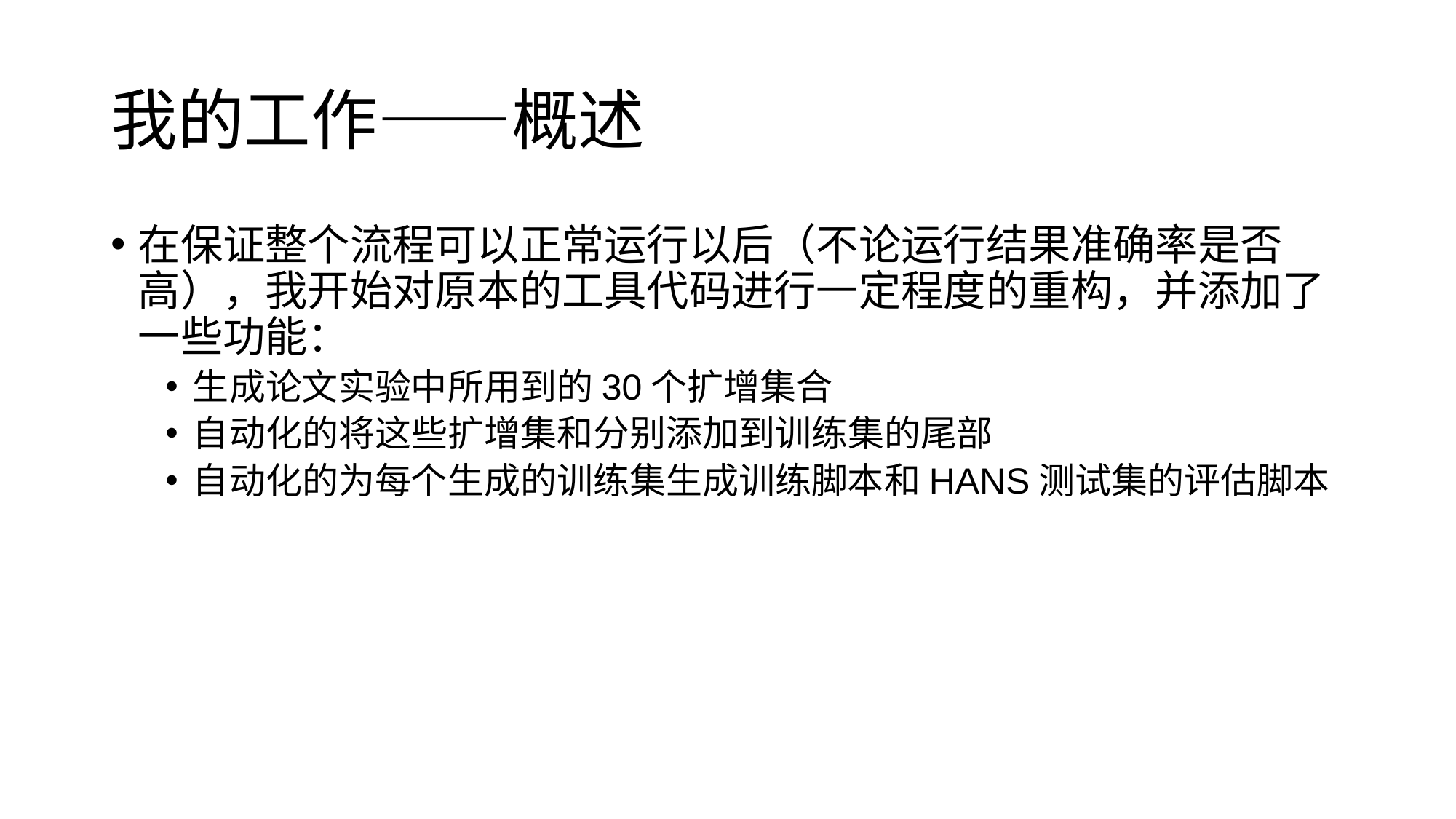

# 我的工作——概述
在保证整个流程可以正常运行以后（不论运行结果准确率是否高），我开始对原本的工具代码进行一定程度的重构，并添加了一些功能：
生成论文实验中所用到的30个扩增集合
自动化的将这些扩增集和分别添加到训练集的尾部
自动化的为每个生成的训练集生成训练脚本和HANS测试集的评估脚本